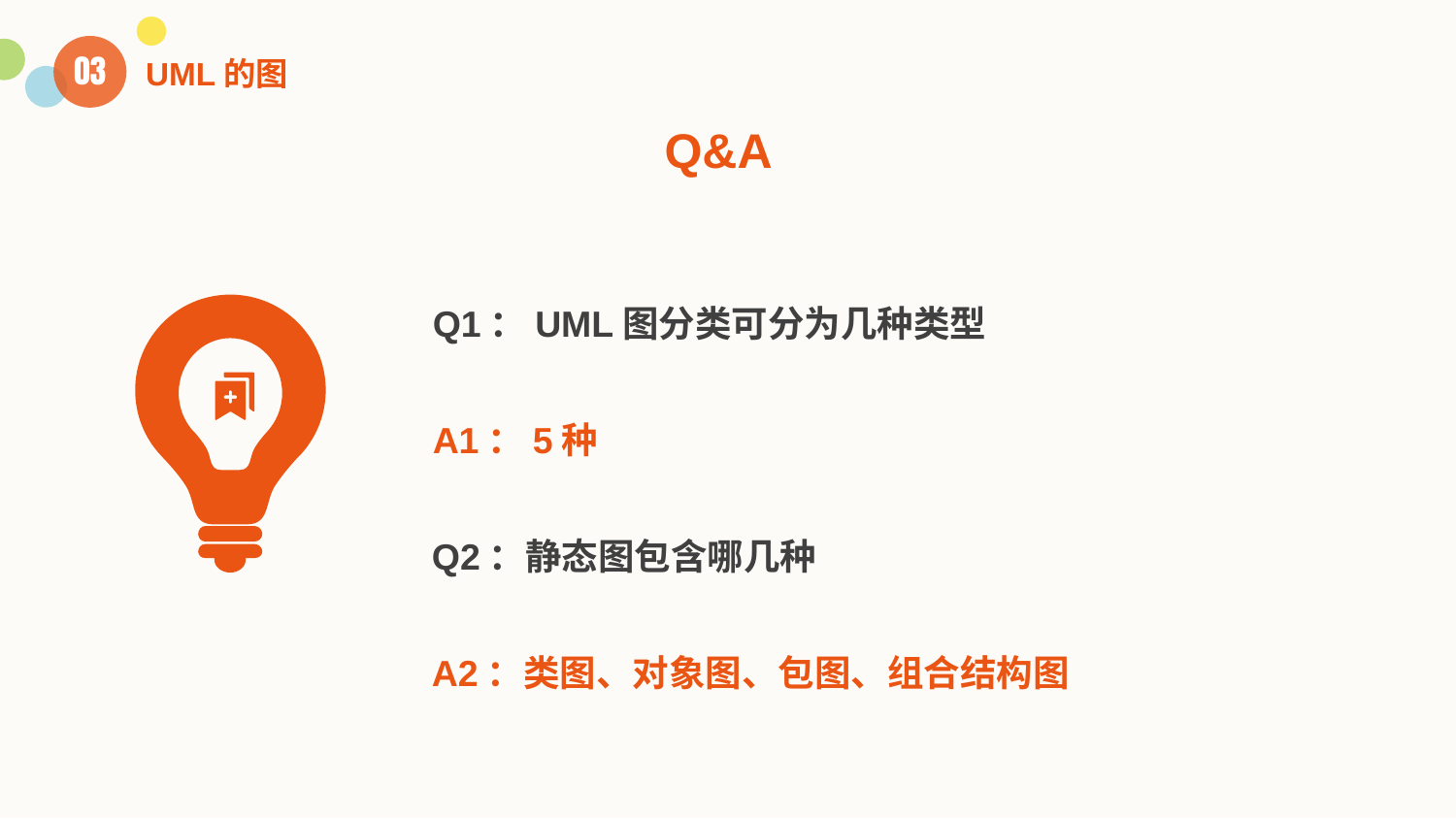

03
UML的图

Q&A
Q1：UML图分类可分为几种类型

A1：5种
Q2：静态图包含哪几种
A2：类图、对象图、包图、组合结构图